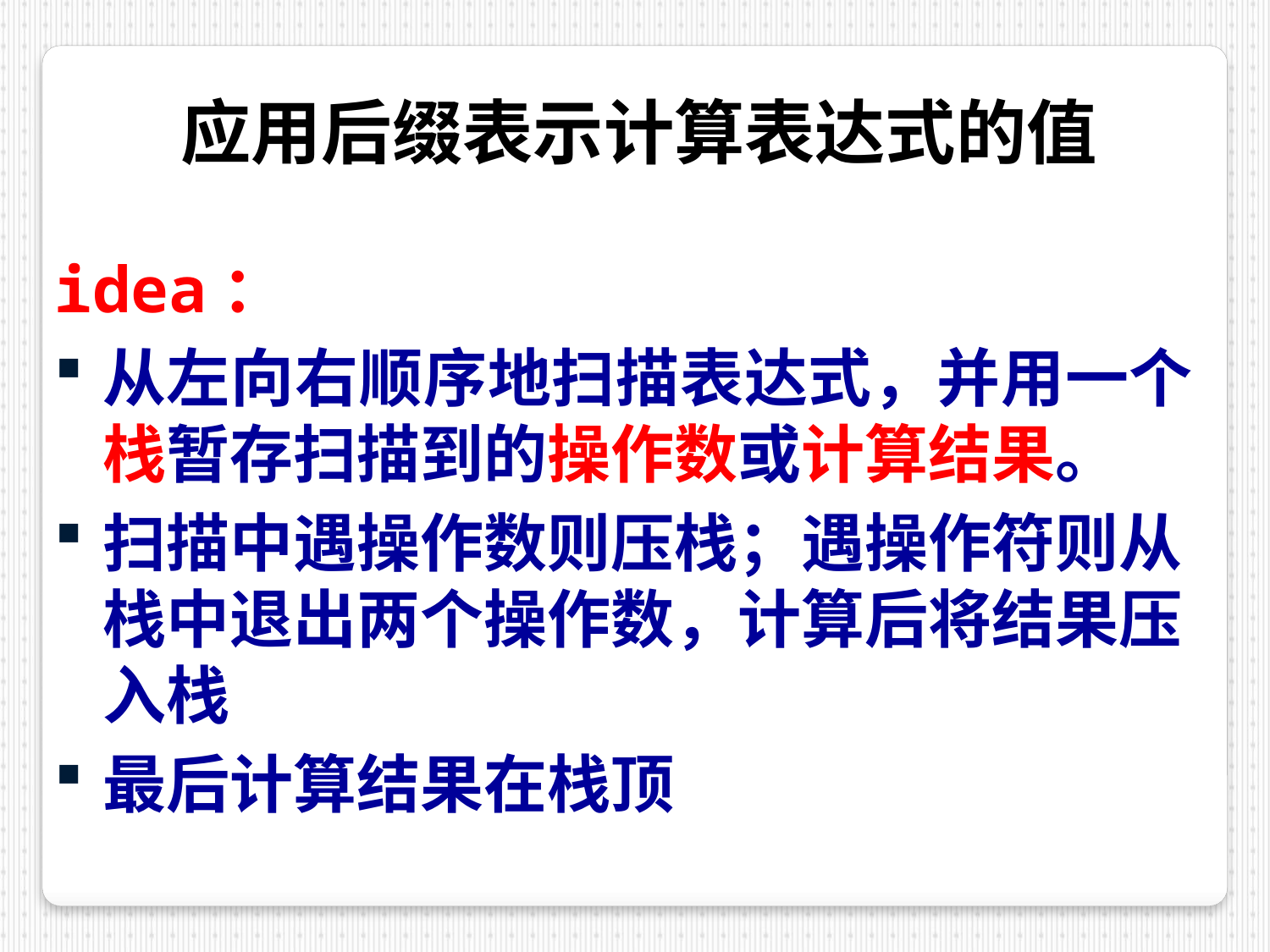

应用后缀表示计算表达式的值
idea：
从左向右顺序地扫描表达式，并用一个栈暂存扫描到的操作数或计算结果。
扫描中遇操作数则压栈；遇操作符则从栈中退出两个操作数，计算后将结果压入栈
最后计算结果在栈顶